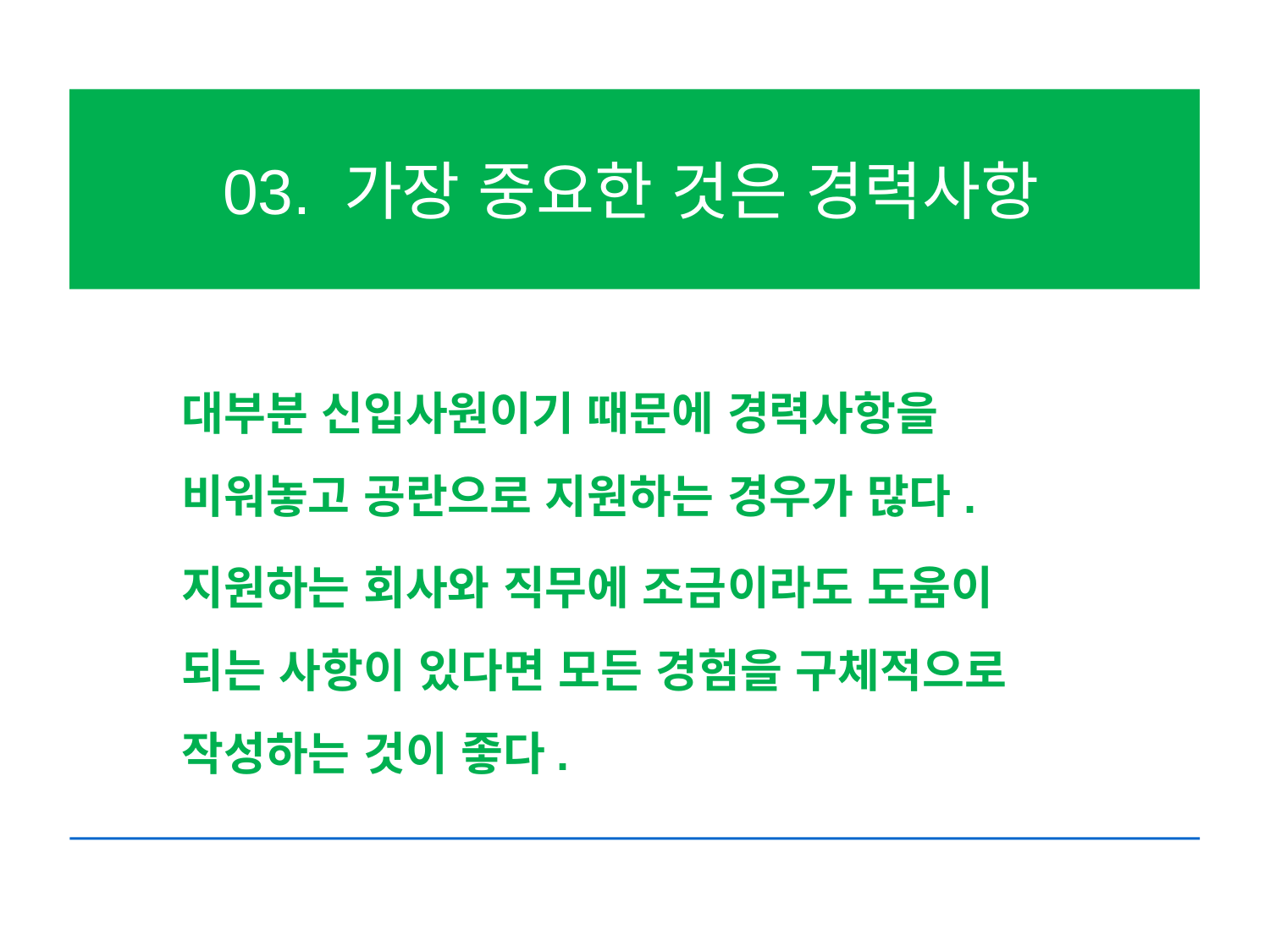

03. 가장 중요한 것은 경력사항

대부분 신입사원이기 때문에 경력사항을 비워놓고 공란으로 지원하는 경우가 많다.
지원하는 회사와 직무에 조금이라도 도움이 되는 사항이 있다면 모든 경험을 구체적으로 작성하는 것이 좋다.
#